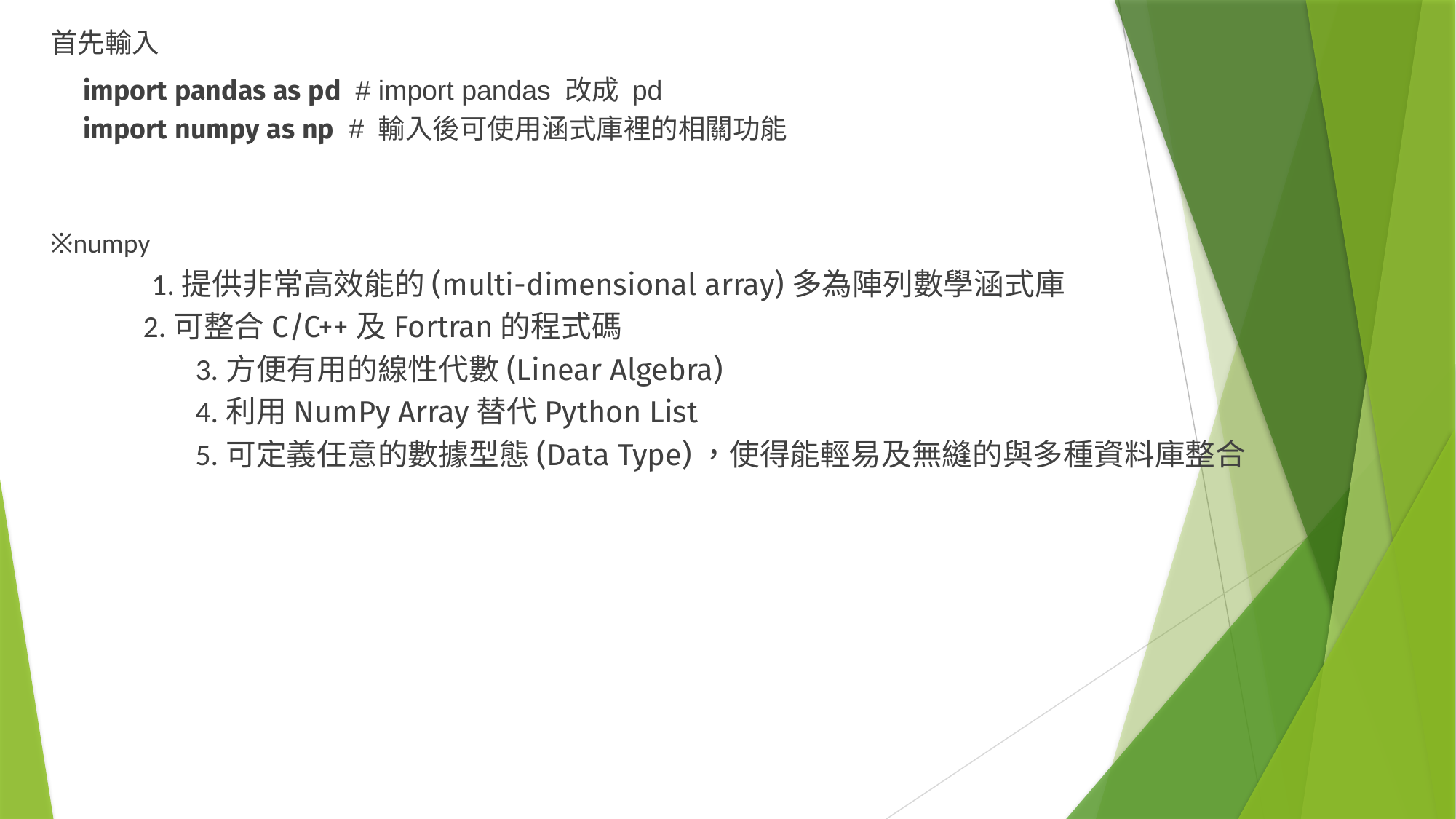

首先輸入
     import pandas as pd  # import pandas 改成 pd
     import numpy as np  # 輸入後可使用涵式庫裡的相關功能

※numpy
                1.提供非常高效能的(multi-dimensional array)多為陣列數學涵式庫
               2.可整合C/C++及Fortran的程式碼
                     3.方便有用的線性代數(Linear Algebra)
                     4.利用NumPy Array替代Python List
                     5.可定義任意的數據型態(Data Type)，使得能輕易及無縫的與多種資料庫整合